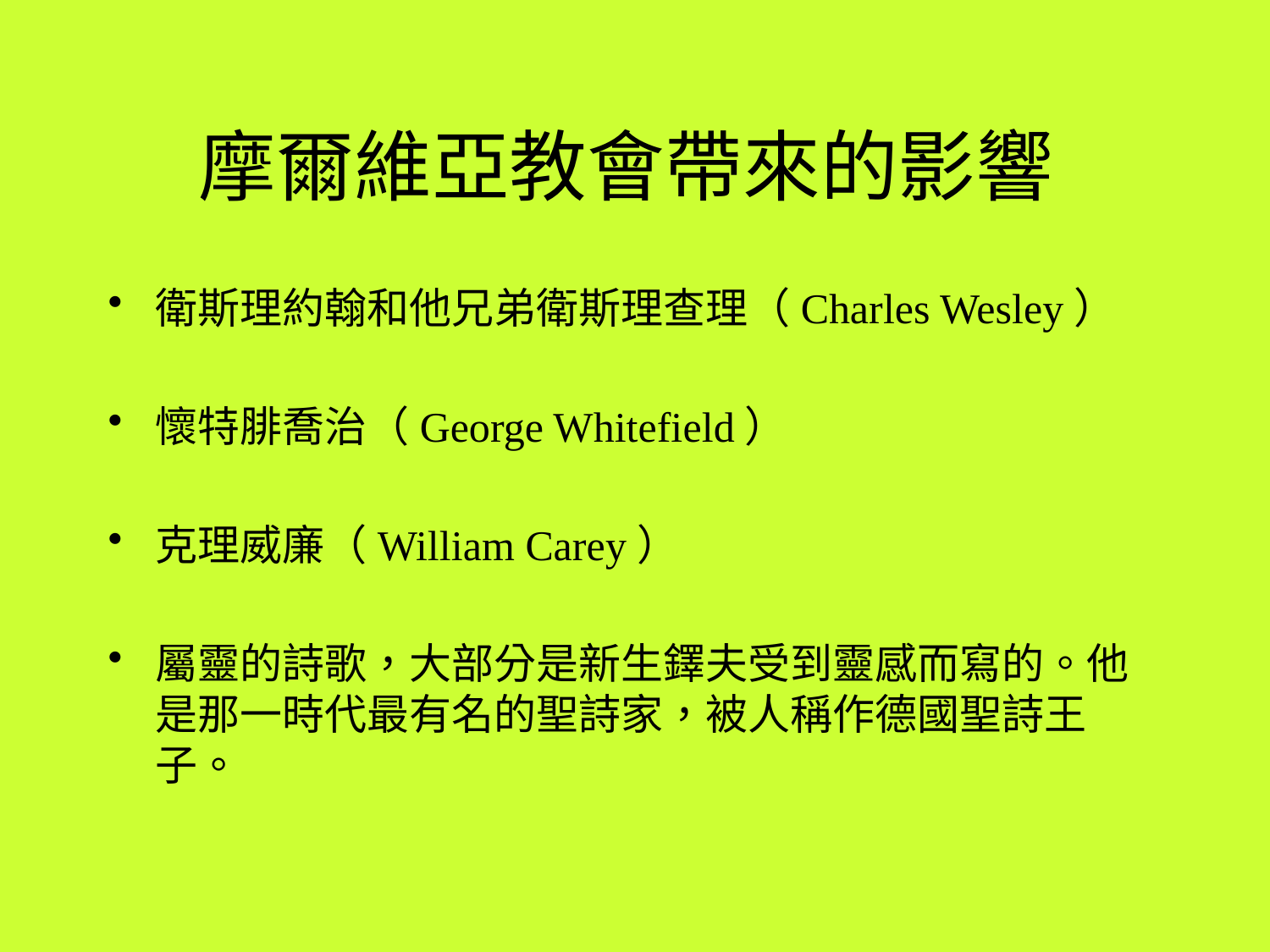

# 摩爾維亞教會帶來的影響
衛斯理約翰和他兄弟衛斯理查理（Charles Wesley）

懷特腓喬治（George Whitefield）

克理威廉（William Carey）

屬靈的詩歌，大部分是新生鐸夫受到靈感而寫的。他是那一時代最有名的聖詩家，被人稱作德國聖詩王子。